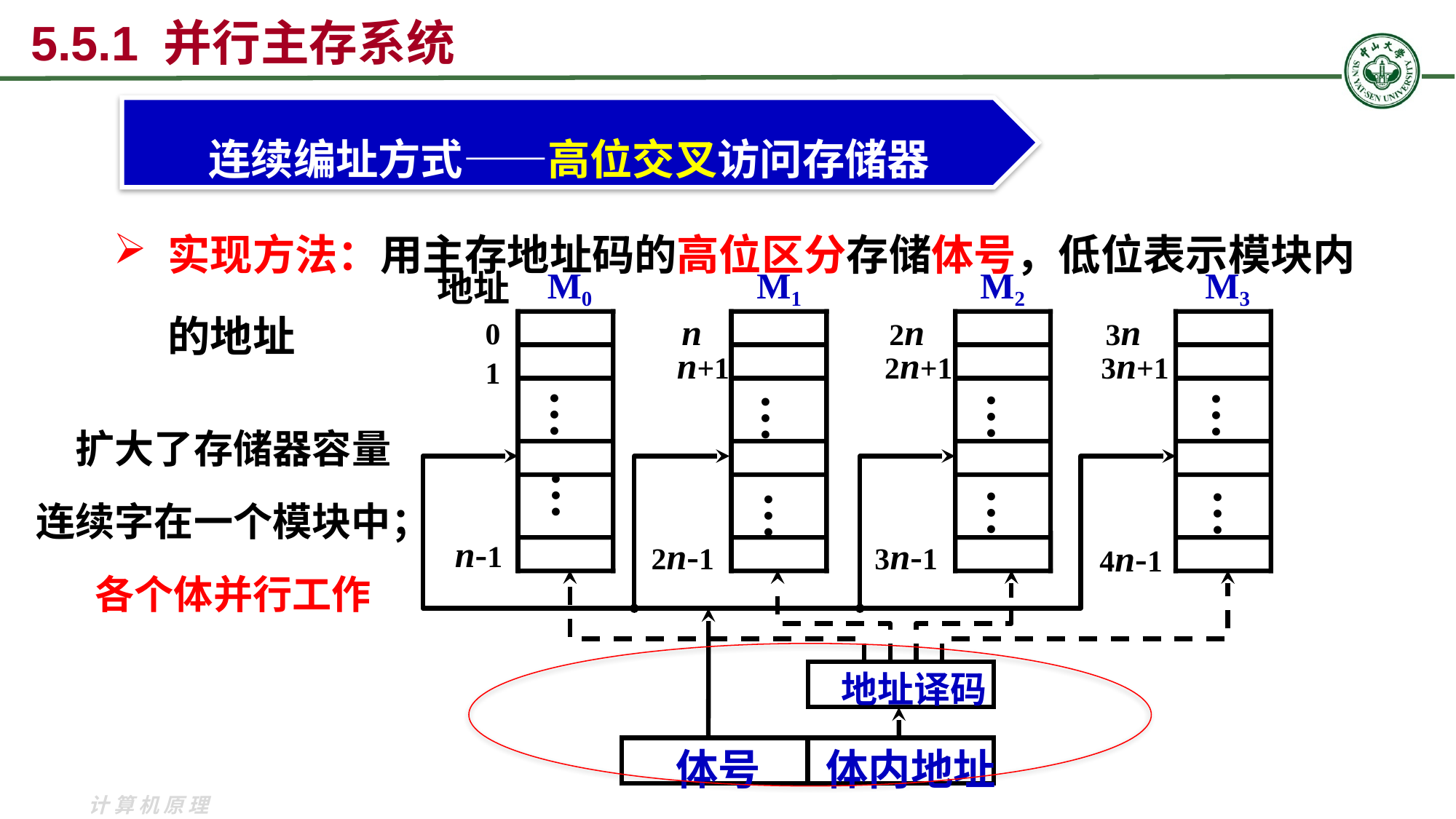

5.5.1 并行主存系统
连续编址方式——高位交叉访问存储器
实现方法：用主存地址码的高位区分存储体号，低位表示模块内的地址
M0
M1
M2
M3
地址
n
2n
3n
0

…

…

…

…

…

…

…

…

n+1
2n+1
3n+1
1

n-1
2n-1
3n-1
4n-1

地址译码

体号
体内地址

扩大了存储器容量
连续字在一个模块中；
各个体并行工作